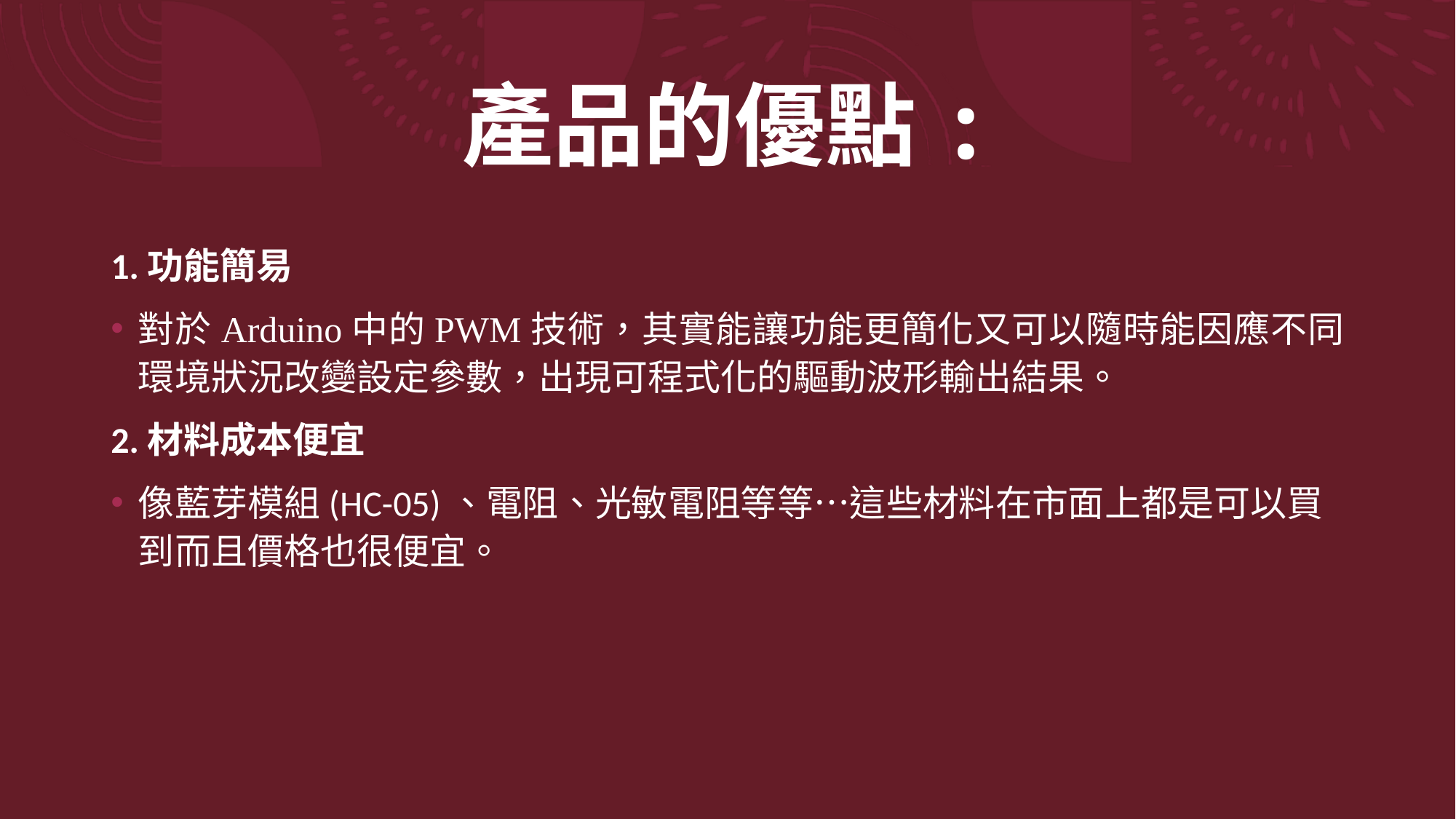

# 產品的優點:
1.功能簡易
對於Arduino中的PWM技術，其實能讓功能更簡化又可以隨時能因應不同環境狀況改變設定參數，出現可程式化的驅動波形輸出結果。
2.材料成本便宜
像藍芽模組(HC-05)、電阻、光敏電阻等等…這些材料在市面上都是可以買到而且價格也很便宜。